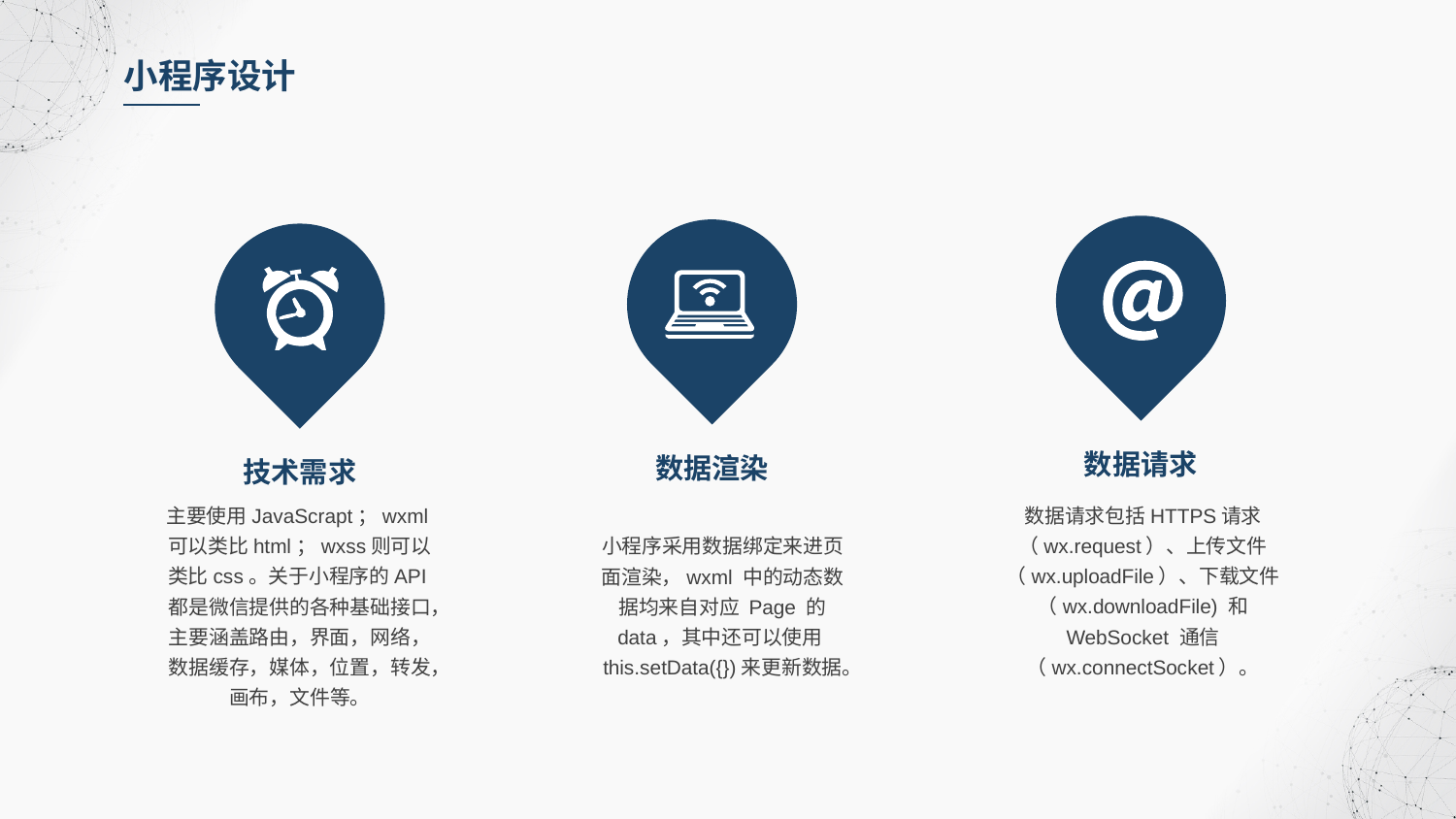

小程序设计

数据请求
数据渲染
技术需求
数据请求包括HTTPS请求（wx.request）、上传文件（wx.uploadFile）、下载文件（wx.downloadFile) 和 WebSocket 通信（wx.connectSocket）。
主要使用JavaScrapt；wxml可以类比html；wxss则可以类比css。关于小程序的API都是微信提供的各种基础接口，主要涵盖路由，界面，网络，数据缓存，媒体，位置，转发，画布，文件等。
小程序采用数据绑定来进页面渲染，wxml 中的动态数据均来自对应 Page 的 data，其中还可以使用this.setData({})来更新数据。